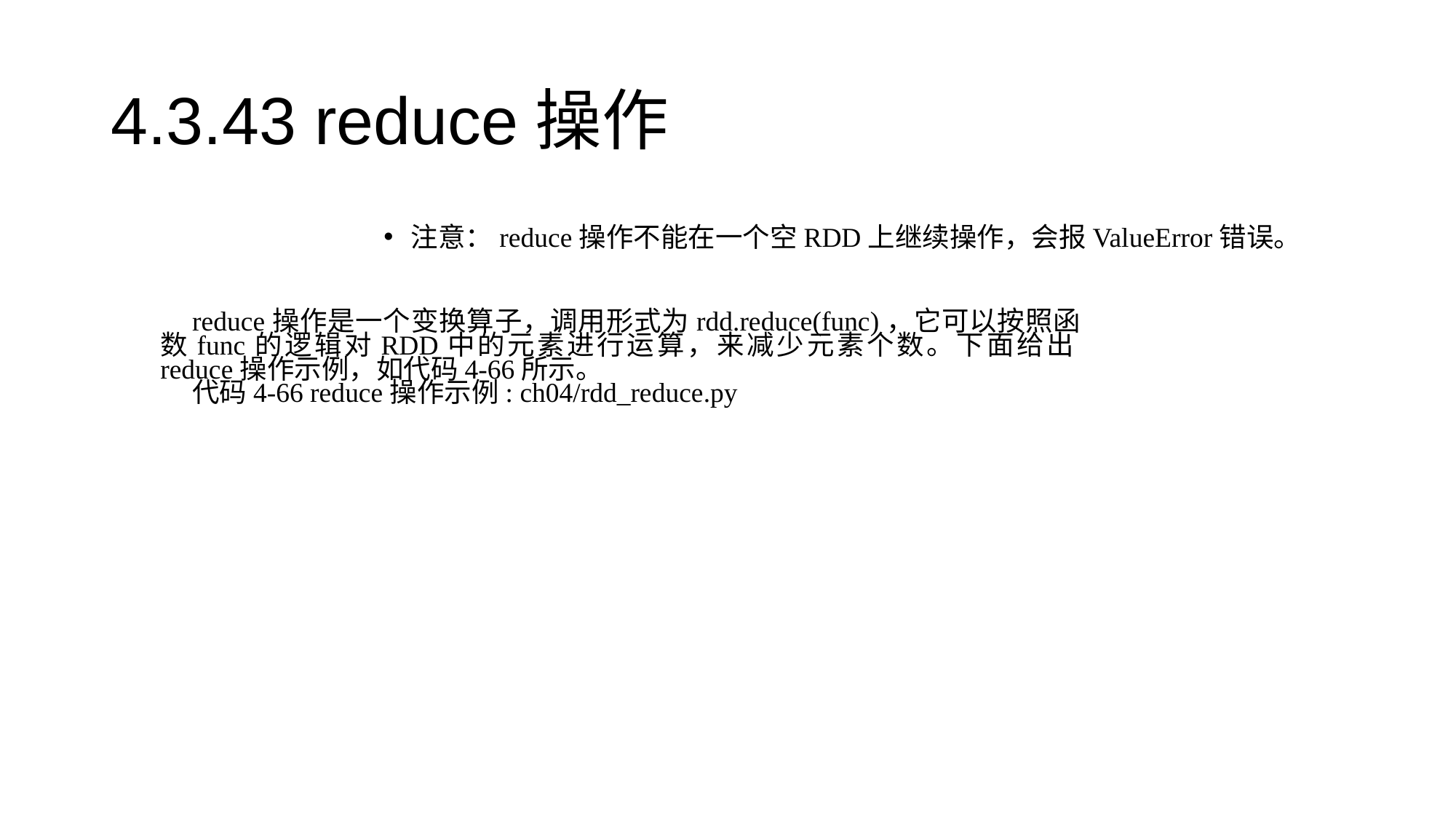

# 4.3.43 reduce操作
注意：reduce操作不能在一个空RDD上继续操作，会报ValueError错误。
reduce操作是一个变换算子，调用形式为rdd.reduce(func)，它可以按照函数func的逻辑对RDD中的元素进行运算，来减少元素个数。下面给出reduce操作示例，如代码4-66所示。
代码4-66 reduce操作示例: ch04/rdd_reduce.py